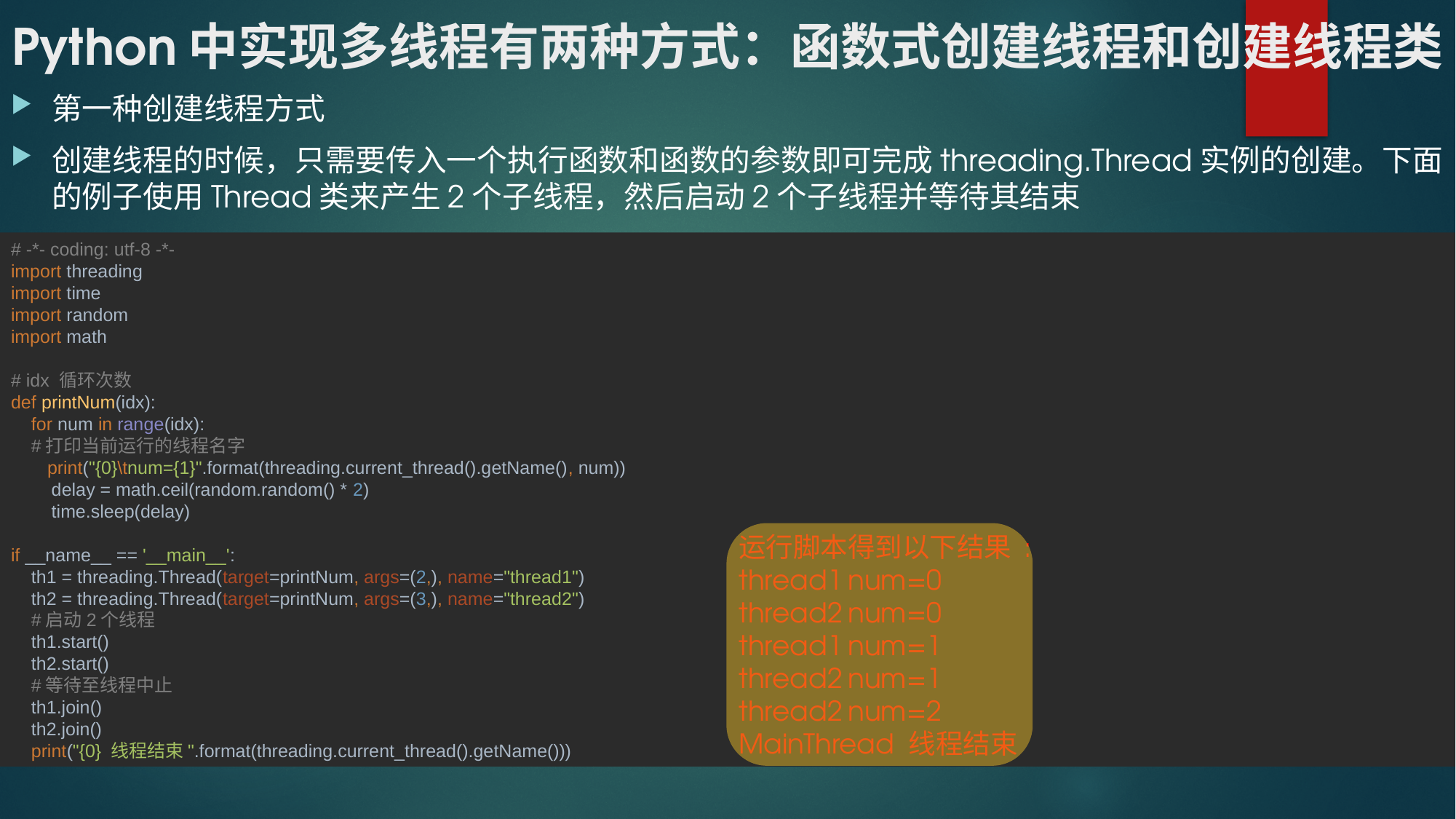

# Python中实现多线程有两种方式：函数式创建线程和创建线程类
第一种创建线程方式
创建线程的时候，只需要传入一个执行函数和函数的参数即可完成threading.Thread实例的创建。下面的例子使用Thread类来产生2个子线程，然后启动2个子线程并等待其结束

# -*- coding: utf-8 -*- import threading import time import random import math # idx 循环次数 def printNum(idx): for num in range(idx): #打印当前运行的线程名字 print("{0}\tnum={1}".format(threading.current_thread().getName(), num)) delay = math.ceil(random.random() * 2) time.sleep(delay) if __name__ == '__main__': th1 = threading.Thread(target=printNum, args=(2,), name="thread1") th2 = threading.Thread(target=printNum, args=(3,), name="thread2") #启动2个线程 th1.start() th2.start() #等待至线程中止 th1.join() th2.join() print("{0} 线程结束".format(threading.current_thread().getName()))

运行脚本得到以下结果 :
thread1	num=0
thread2	num=0
thread1	num=1
thread2	num=1
thread2	num=2
MainThread 线程结束